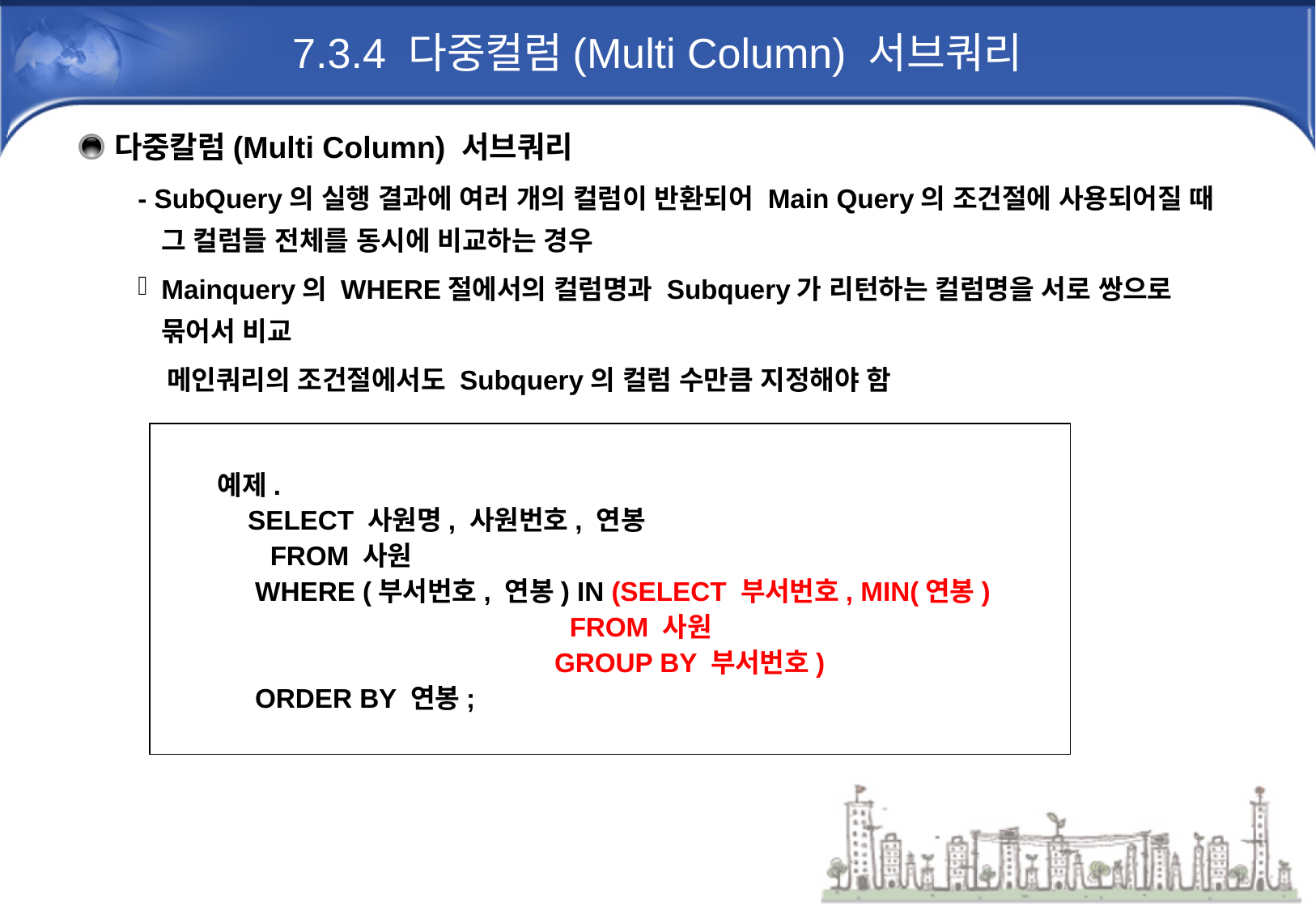

# 7.3.4 다중컬럼(Multi Column) 서브쿼리
다중칼럼(Multi Column) 서브쿼리
- SubQuery의 실행 결과에 여러 개의 컬럼이 반환되어 Main Query의 조건절에 사용되어질 때 그 컬럼들 전체를 동시에 비교하는 경우
Mainquery의 WHERE절에서의 컬럼명과 Subquery가 리턴하는 컬럼명을 서로 쌍으로 묶어서 비교
   메인쿼리의 조건절에서도 Subquery의 컬럼 수만큼 지정해야 함
예제.
    SELECT 사원명, 사원번호, 연봉
       FROM 사원
     WHERE (부서번호, 연봉) IN (SELECT 부서번호, MIN(연봉)
                                               FROM 사원
                                             GROUP BY 부서번호)
     ORDER BY 연봉;